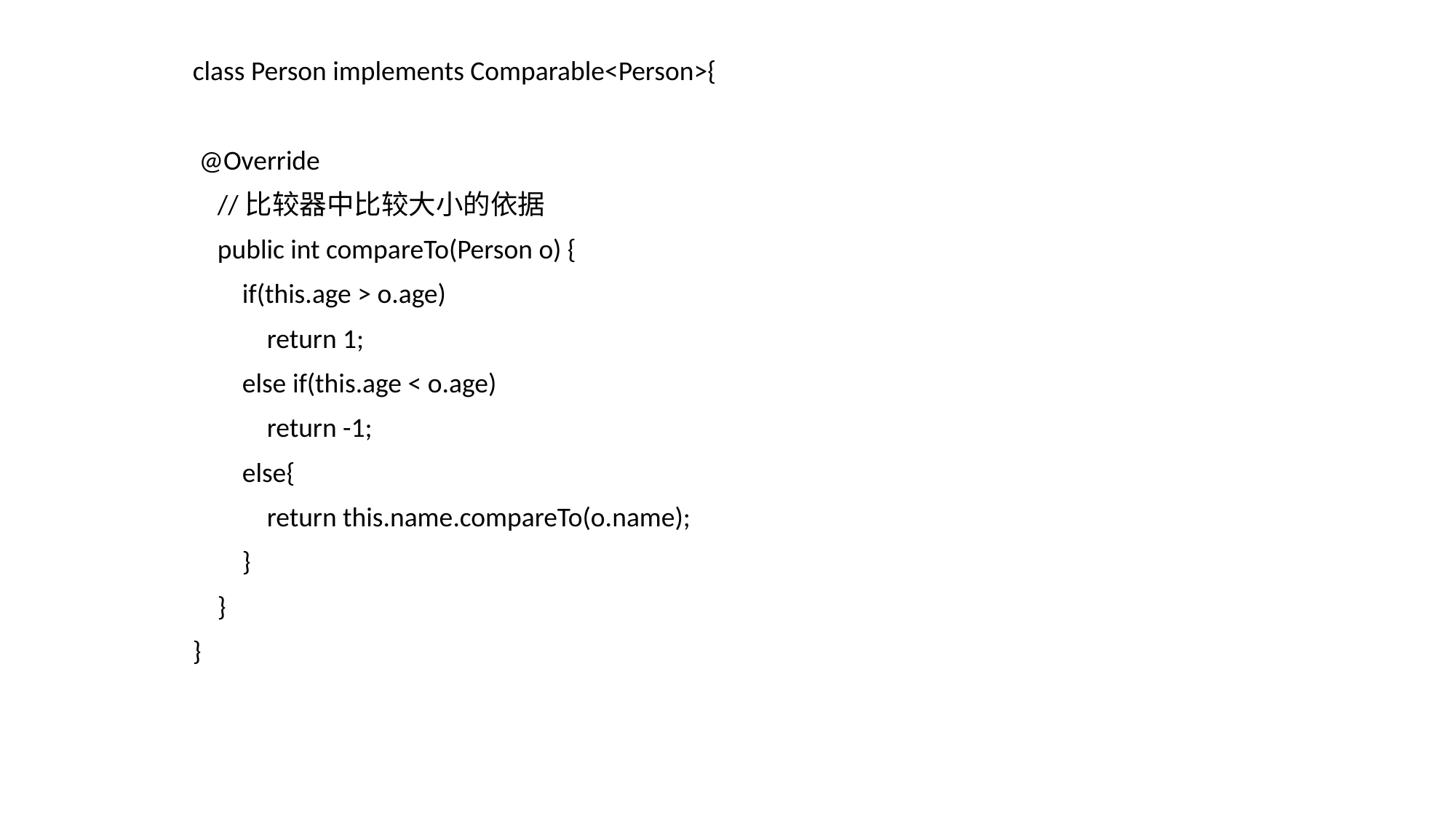

class Person implements Comparable<Person>{

 @Override
    //比较器中比较大小的依据
    public int compareTo(Person o) {
        if(this.age > o.age)
            return 1;
        else if(this.age < o.age)
            return -1;
        else{
            return this.name.compareTo(o.name);
        }
    }
}